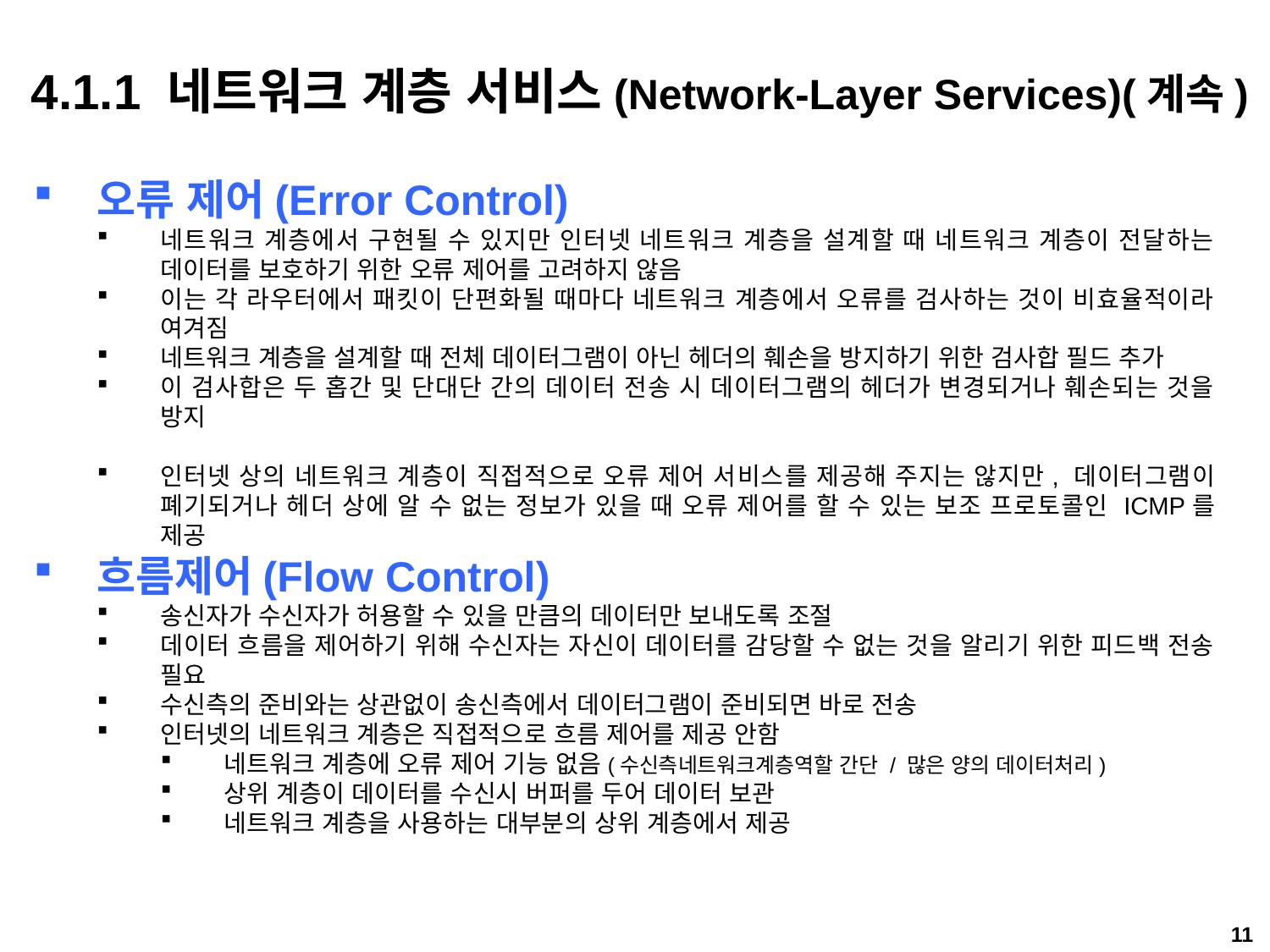

4.1.1 네트워크 계층 서비스(Network-Layer Services)(계속)
오류 제어(Error Control)
네트워크 계층에서 구현될 수 있지만 인터넷 네트워크 계층을 설계할 때 네트워크 계층이 전달하는 데이터를 보호하기 위한 오류 제어를 고려하지 않음
이는 각 라우터에서 패킷이 단편화될 때마다 네트워크 계층에서 오류를 검사하는 것이 비효율적이라 여겨짐
네트워크 계층을 설계할 때 전체 데이터그램이 아닌 헤더의 훼손을 방지하기 위한 검사합 필드 추가
이 검사합은 두 홉간 및 단대단 간의 데이터 전송 시 데이터그램의 헤더가 변경되거나 훼손되는 것을 방지

인터넷 상의 네트워크 계층이 직접적으로 오류 제어 서비스를 제공해 주지는 않지만, 데이터그램이 폐기되거나 헤더 상에 알 수 없는 정보가 있을 때 오류 제어를 할 수 있는 보조 프로토콜인 ICMP를 제공
흐름제어(Flow Control)
송신자가 수신자가 허용할 수 있을 만큼의 데이터만 보내도록 조절
데이터 흐름을 제어하기 위해 수신자는 자신이 데이터를 감당할 수 없는 것을 알리기 위한 피드백 전송 필요
수신측의 준비와는 상관없이 송신측에서 데이터그램이 준비되면 바로 전송
인터넷의 네트워크 계층은 직접적으로 흐름 제어를 제공 안함
네트워크 계층에 오류 제어 기능 없음(수신측네트워크계층역할 간단 / 많은 양의 데이터처리)
상위 계층이 데이터를 수신시 버퍼를 두어 데이터 보관
네트워크 계층을 사용하는 대부분의 상위 계층에서 제공

11